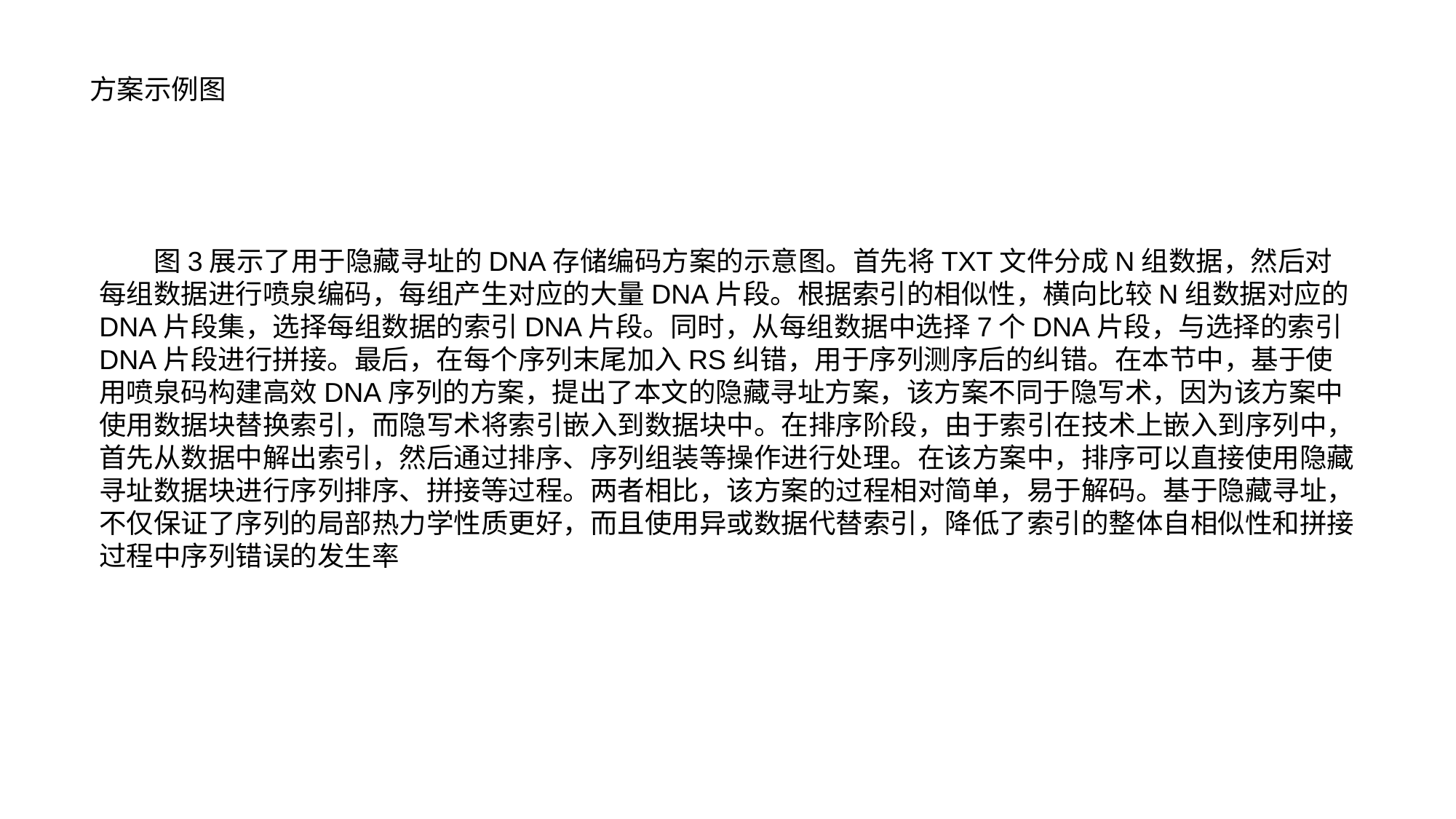

方案示例图
图3展示了用于隐藏寻址的DNA存储编码方案的示意图。首先将TXT文件分成N组数据，然后对每组数据进行喷泉编码，每组产生对应的大量DNA片段。根据索引的相似性，横向比较N组数据对应的DNA片段集，选择每组数据的索引DNA片段。同时，从每组数据中选择7个DNA片段，与选择的索引DNA片段进行拼接。最后，在每个序列末尾加入RS纠错，用于序列测序后的纠错。在本节中，基于使用喷泉码构建高效DNA序列的方案，提出了本文的隐藏寻址方案，该方案不同于隐写术，因为该方案中使用数据块替换索引，而隐写术将索引嵌入到数据块中。在排序阶段，由于索引在技术上嵌入到序列中，首先从数据中解出索引，然后通过排序、序列组装等操作进行处理。在该方案中，排序可以直接使用隐藏寻址数据块进行序列排序、拼接等过程。两者相比，该方案的过程相对简单，易于解码。基于隐藏寻址，不仅保证了序列的局部热力学性质更好，而且使用异或数据代替索引，降低了索引的整体自相似性和拼接过程中序列错误的发生率